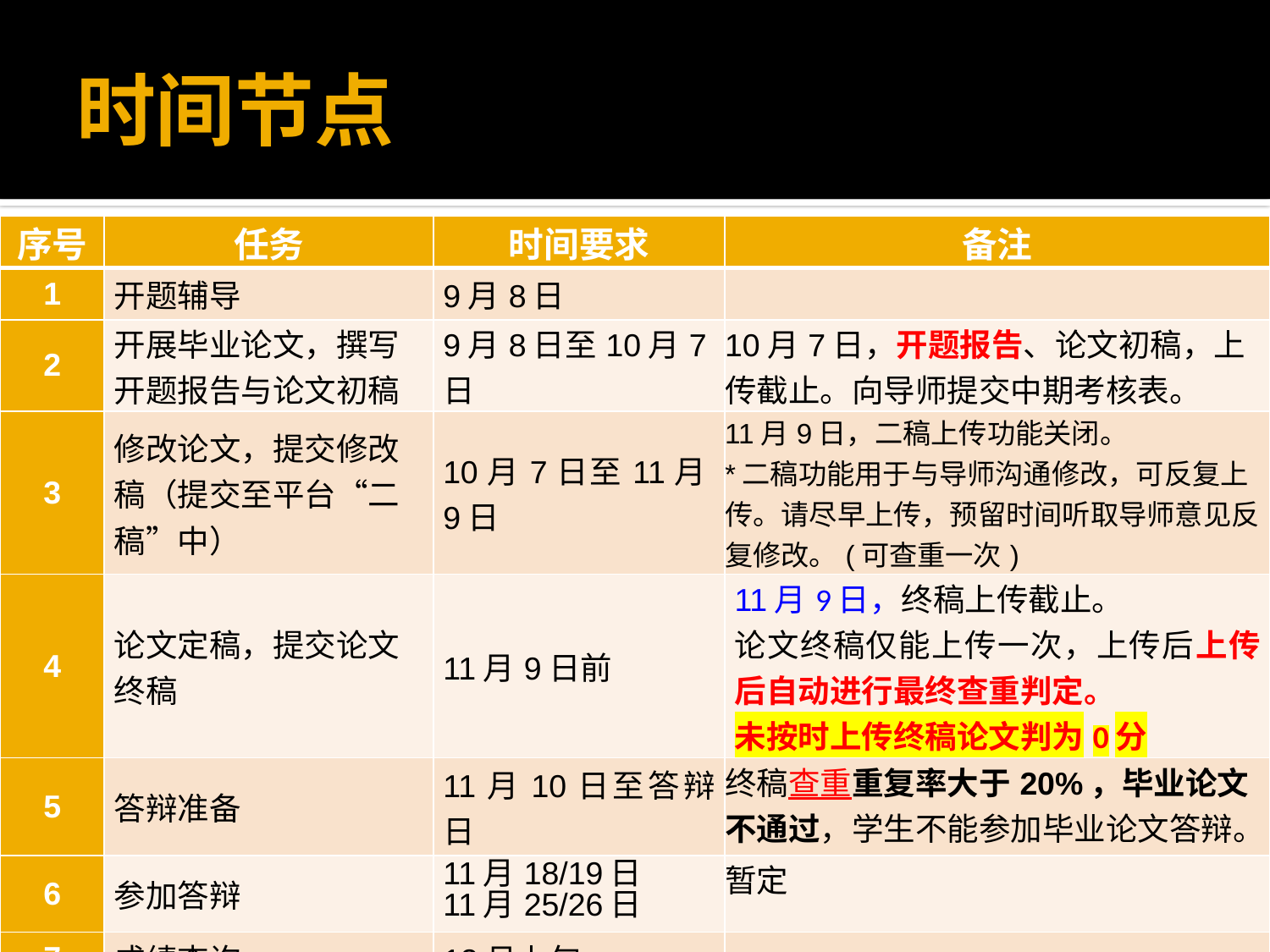

# 时间节点
| 序号 | 任务 | 时间要求 | 备注 |
| --- | --- | --- | --- |
| 1 | 开题辅导 | 9月8日 |  |
| 2 | 开展毕业论文，撰写开题报告与论文初稿 | 9月8日至10月7日 | 10月7日，开题报告、论文初稿，上传截止。向导师提交中期考核表。 |
| 3 | 修改论文，提交修改稿（提交至平台“二稿”中） | 10月7日至11月9日 | 11月9日，二稿上传功能关闭。 \*二稿功能用于与导师沟通修改，可反复上传。请尽早上传，预留时间听取导师意见反复修改。(可查重一次) |
| 4 | 论文定稿，提交论文终稿 | 11月9日前 | 11月9日，终稿上传截止。 论文终稿仅能上传一次，上传后上传后自动进行最终查重判定。 未按时上传终稿论文判为0分 |
| 5 | 答辩准备 | 11月10日至答辩日 | 终稿查重重复率大于20%，毕业论文不通过，学生不能参加毕业论文答辩。 |
| 6 | 参加答辩 | 11月18/19日 11月25/26日 | 暂定 |
| 7 | 成绩查询 | 12月上旬 |  |